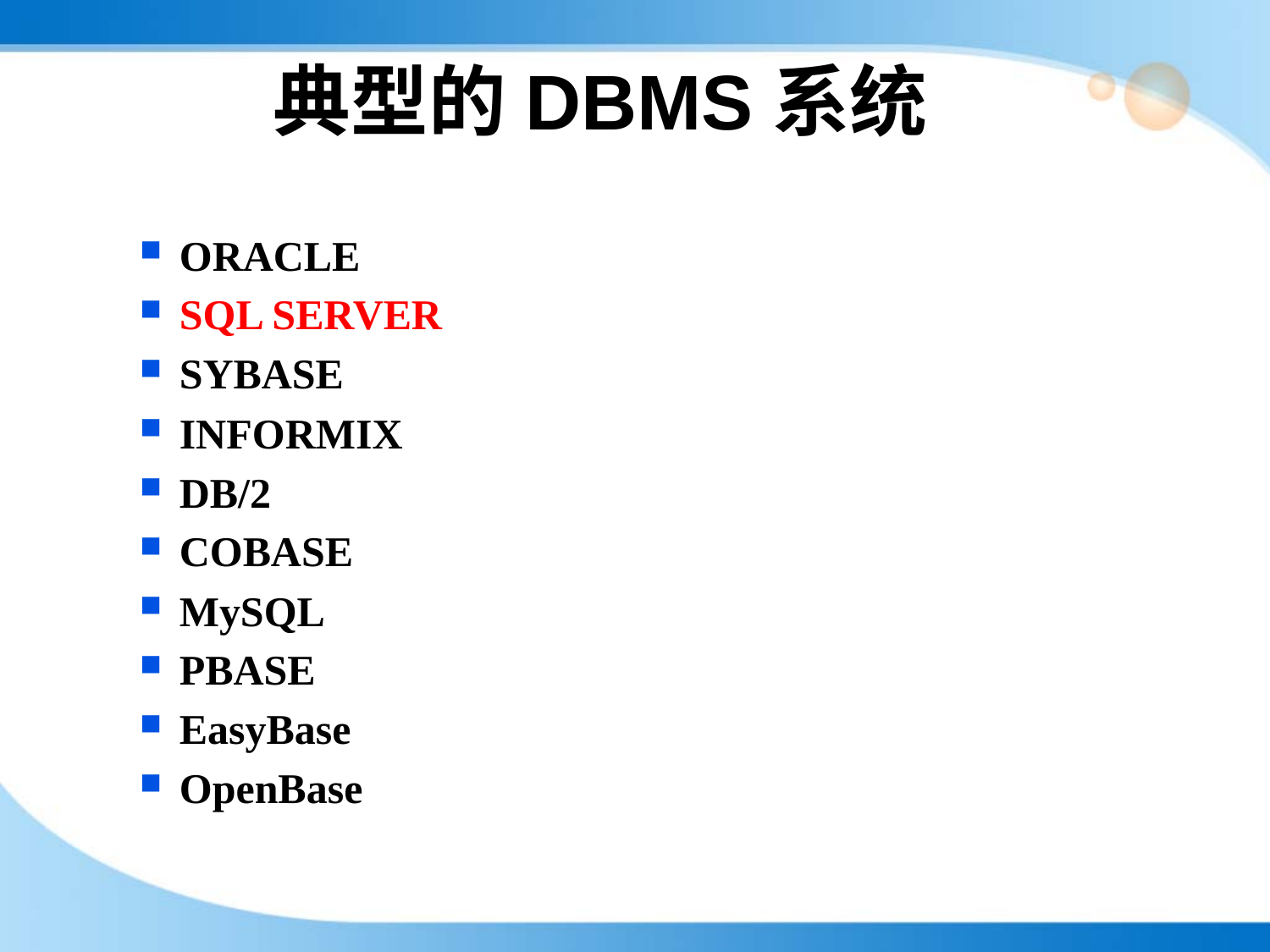

# 典型的DBMS系统
ORACLE
SQL SERVER
SYBASE
INFORMIX
DB/2
COBASE
MySQL
PBASE
EasyBase
OpenBase